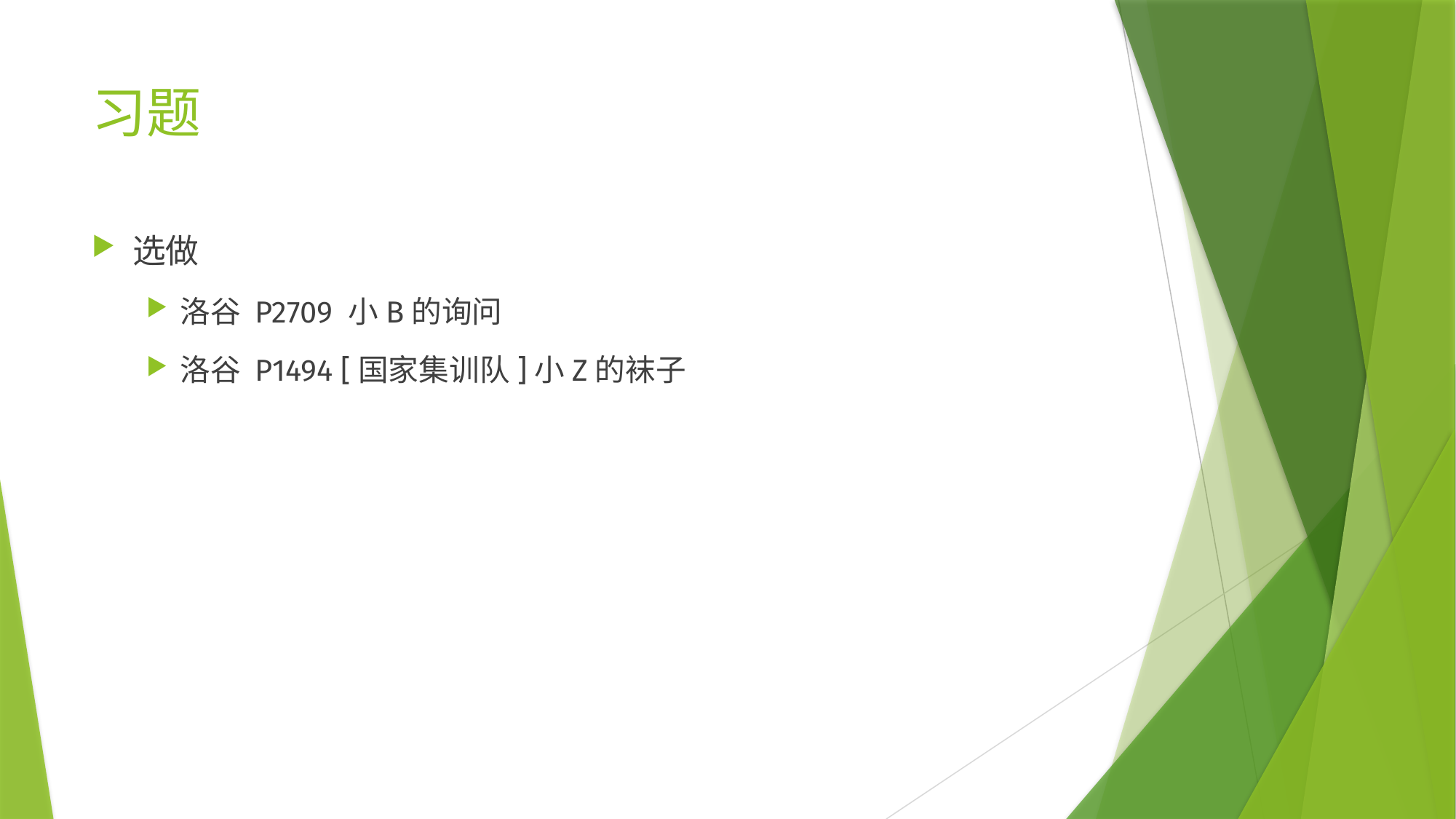

# 习题
选做
洛谷 P2709 小B的询问
洛谷 P1494 [国家集训队]小Z的袜子